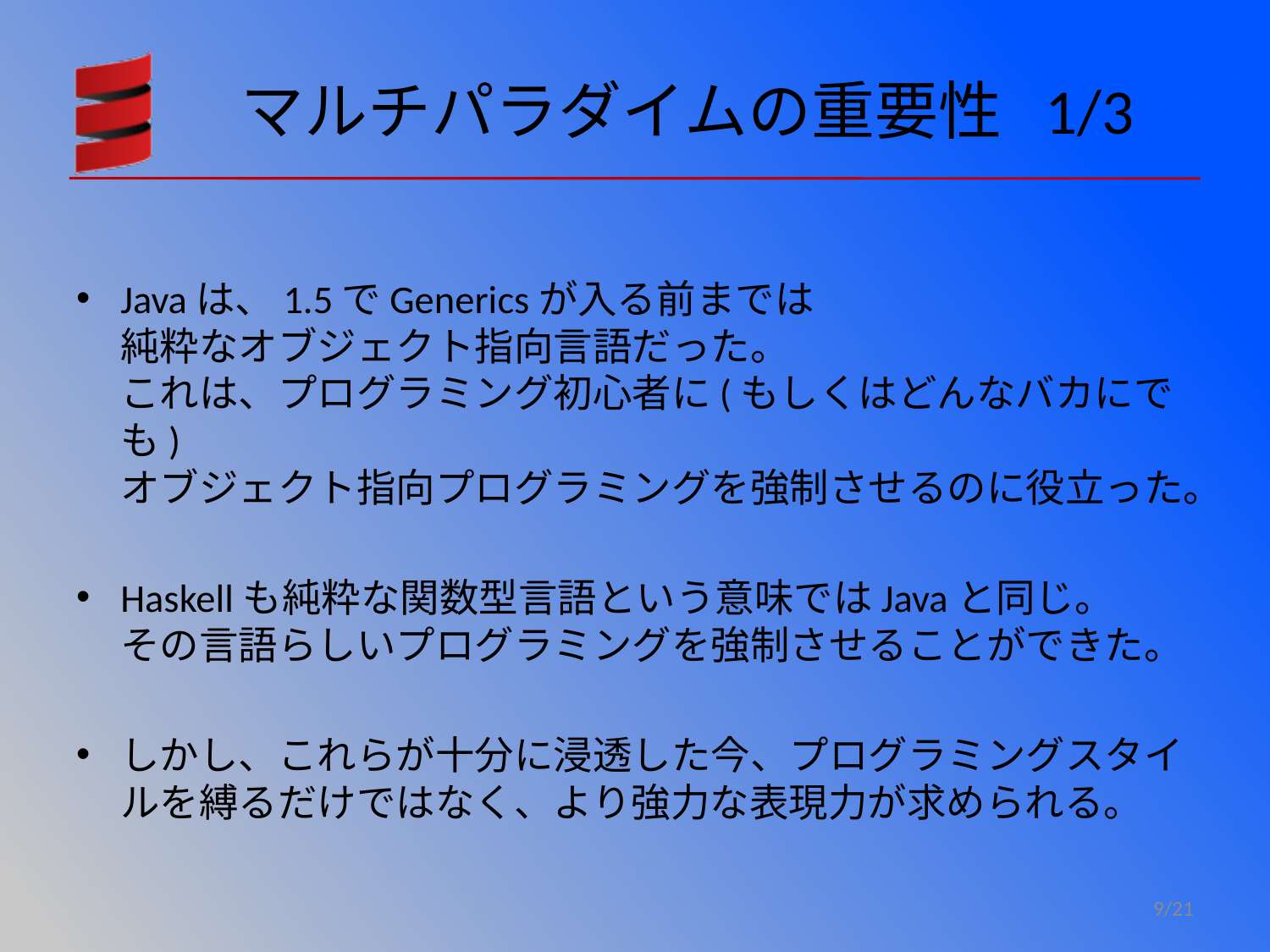

# マルチパラダイムの重要性  1/3
Javaは、1.5でGenericsが入る前までは
純粋なオブジェクト指向言語だった。
これは、プログラミング初心者に(もしくはどんなバカにでも)
オブジェクト指向プログラミングを強制させるのに役立った。

Haskellも純粋な関数型言語という意味ではJavaと同じ。
その言語らしいプログラミングを強制させることができた。

しかし、これらが十分に浸透した今、プログラミングスタイルを縛るだけではなく、より強力な表現力が求められる。
9/21